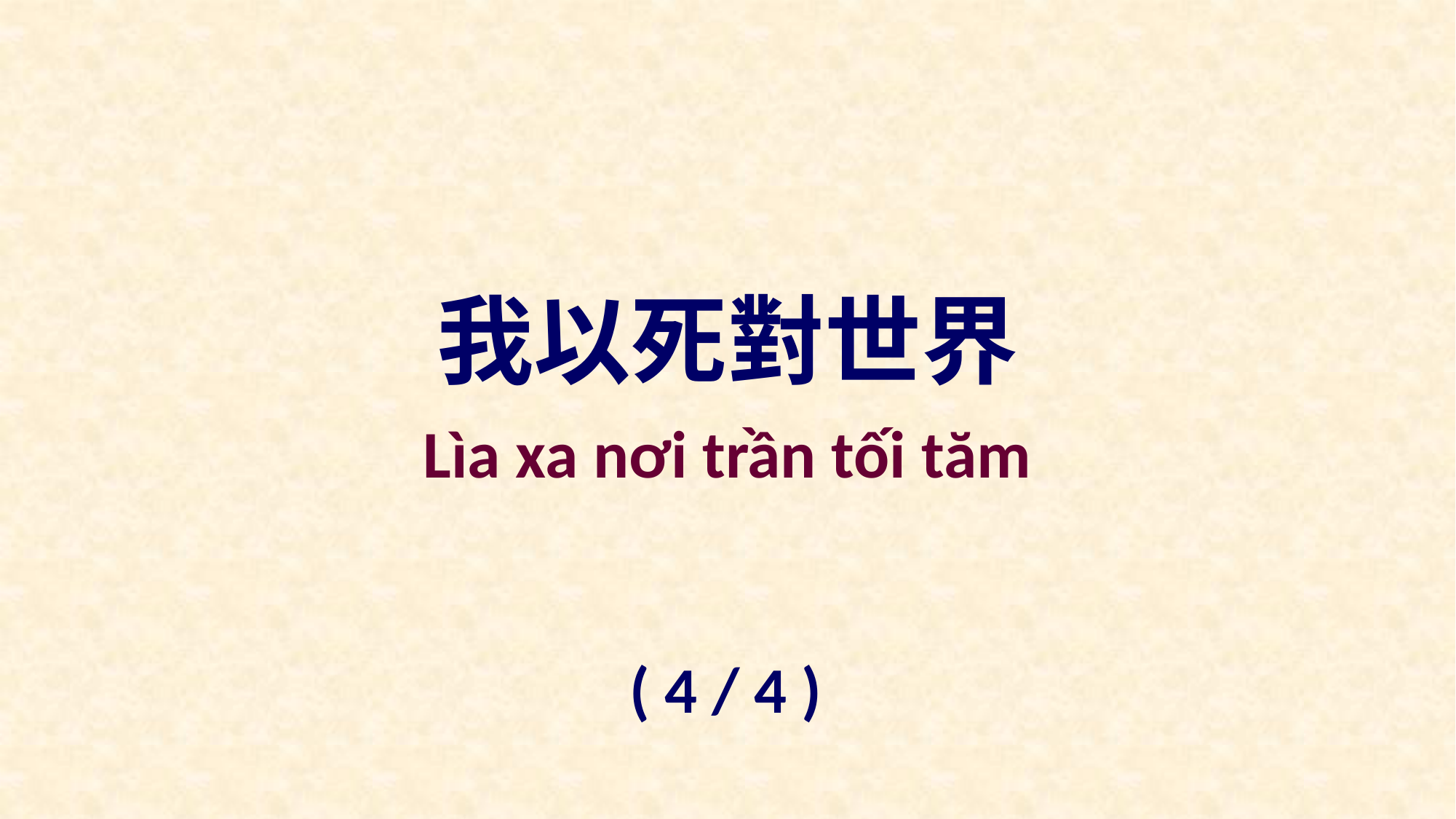

我以死對世界
Lìa xa nơi trần tối tăm
( 4 / 4 )